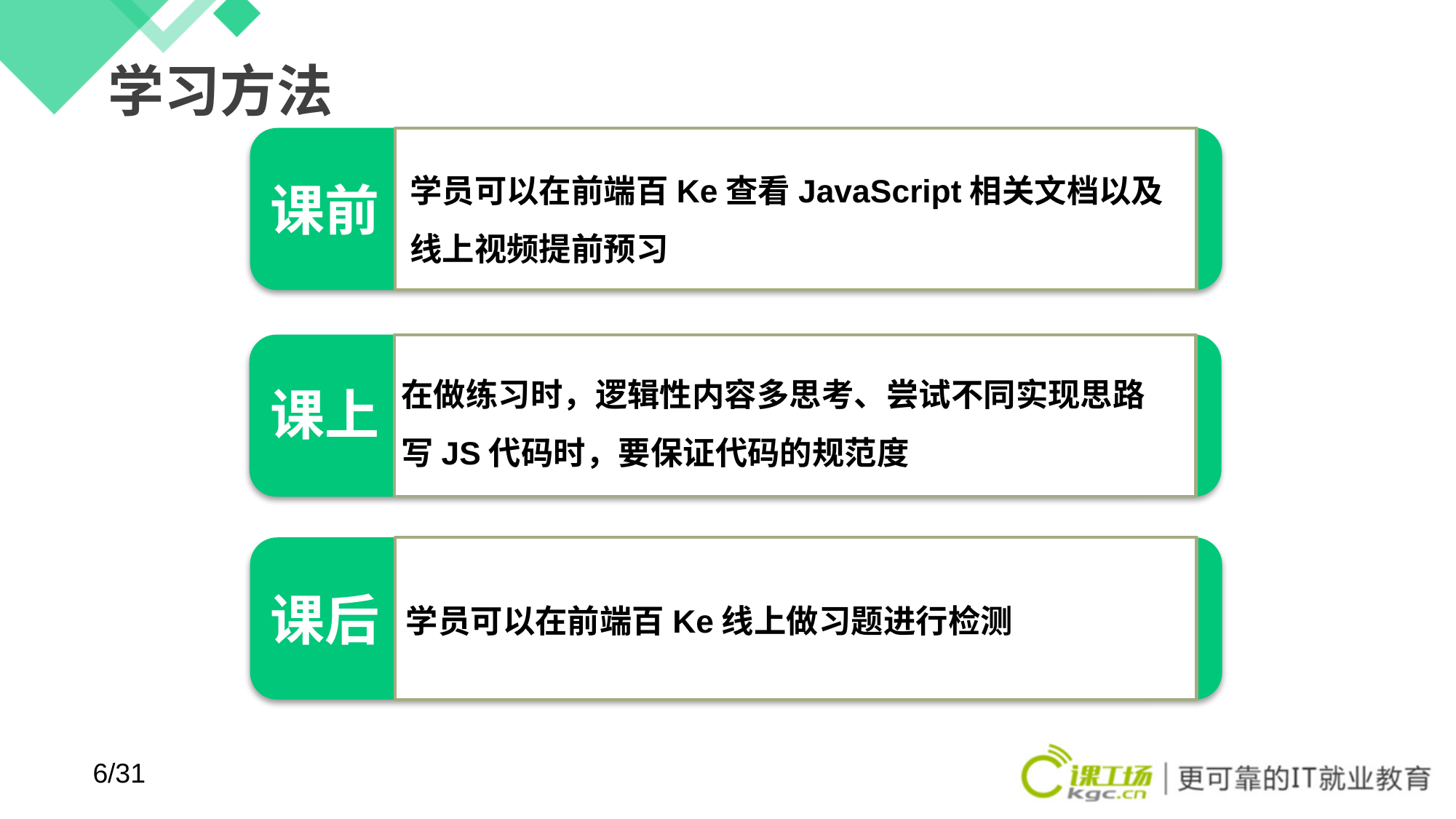

# 学习方法

学员可以在前端百Ke查看JavaScript相关文档以及线上视频提前预习
课前

在做练习时，逻辑性内容多思考、尝试不同实现思路
写JS代码时，要保证代码的规范度

课上

学员可以在前端百Ke线上做习题进行检测
课后